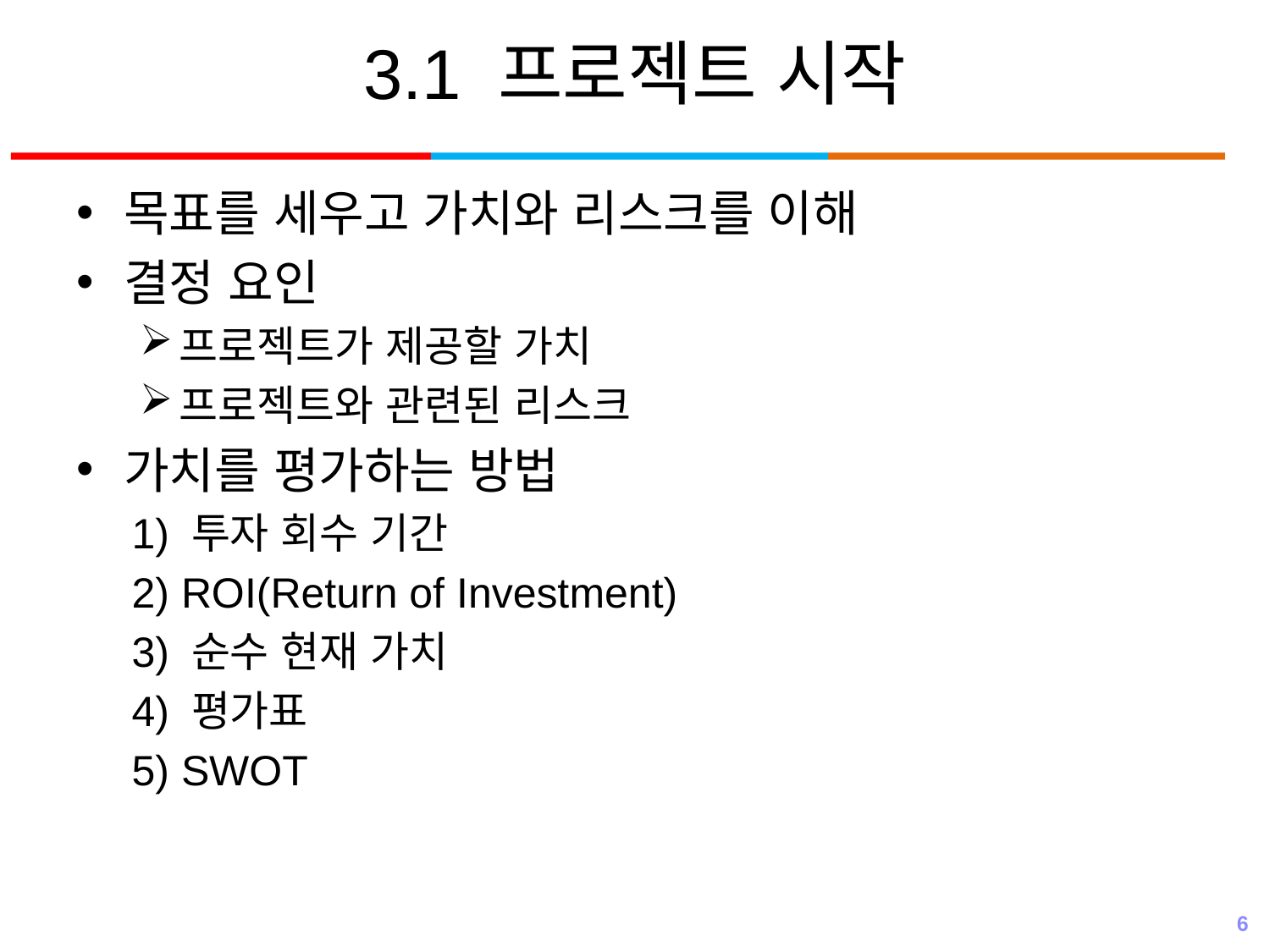

# 3.1 프로젝트 시작
목표를 세우고 가치와 리스크를 이해
결정 요인
프로젝트가 제공할 가치
프로젝트와 관련된 리스크
가치를 평가하는 방법
1) 투자 회수 기간
2) ROI(Return of Investment)
3) 순수 현재 가치
4) 평가표
5) SWOT
6